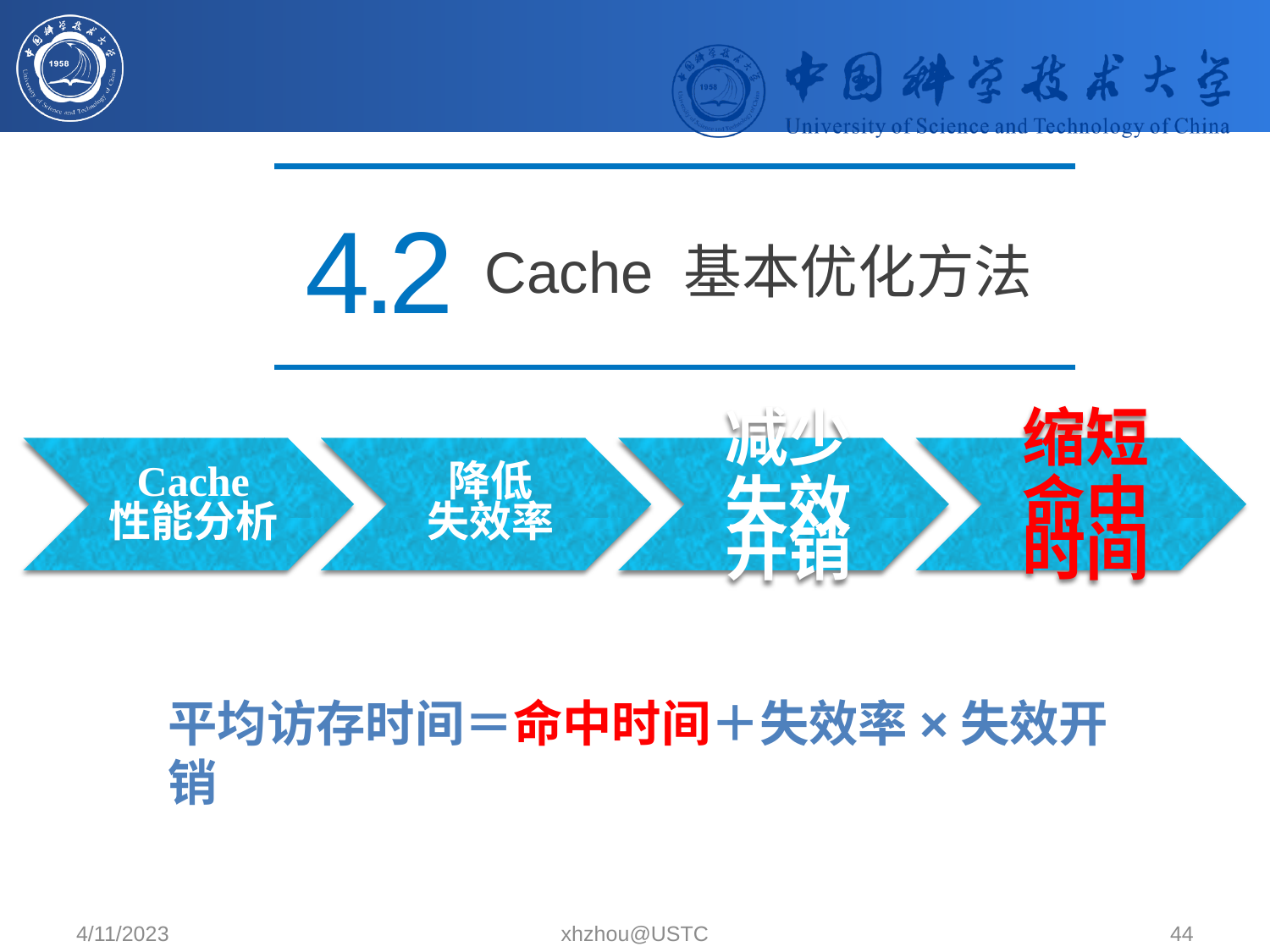

Cache 基本优化方法
4.2
Cache
性能分析
降低
失效率
减少
失效开销
缩短
命中时间
平均访存时间＝命中时间＋失效率×失效开销
4/11/2023
xhzhou@USTC
44